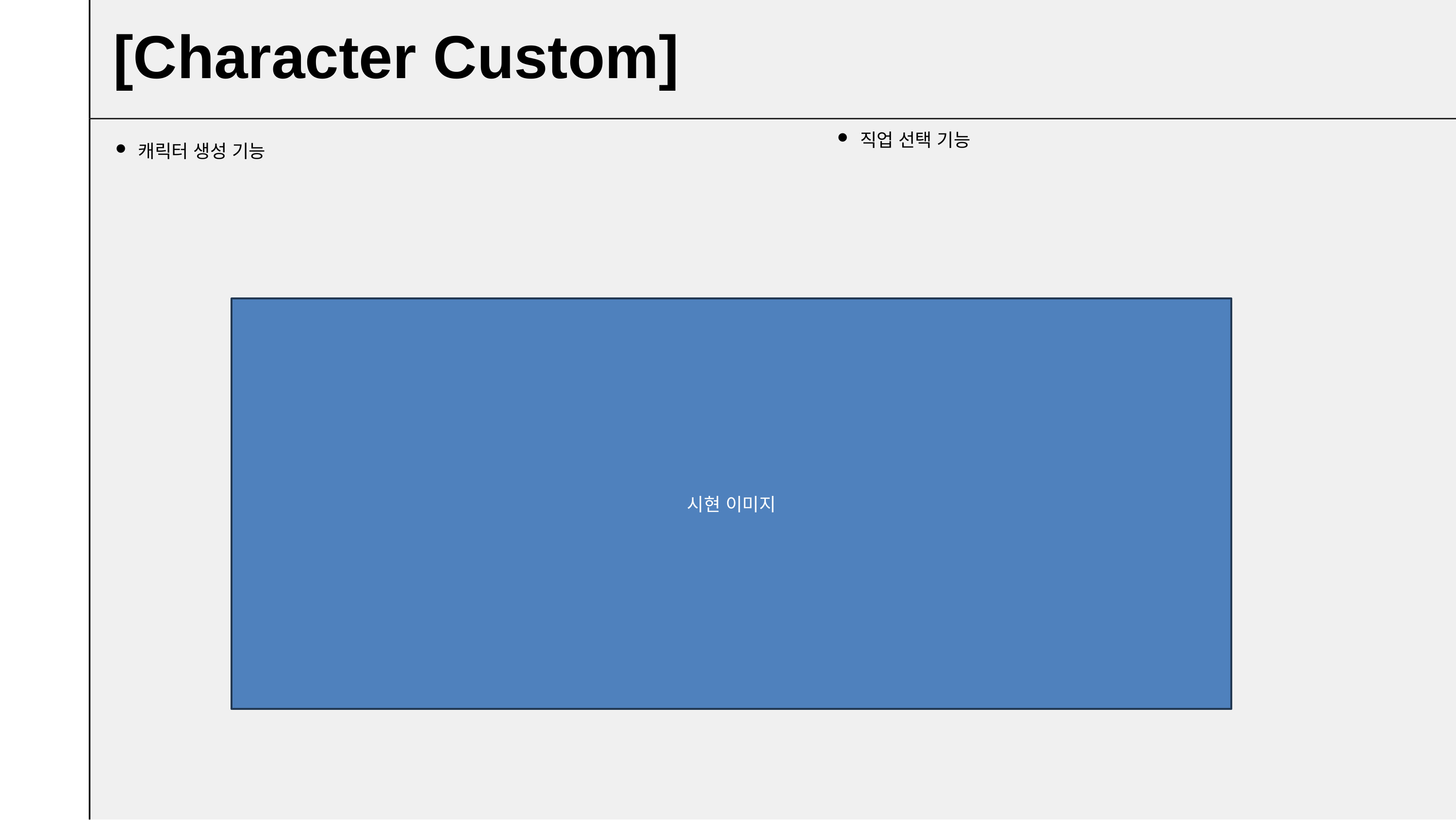

[Character Custom]
직업 선택 기능
캐릭터 생성 기능
시현 이미지